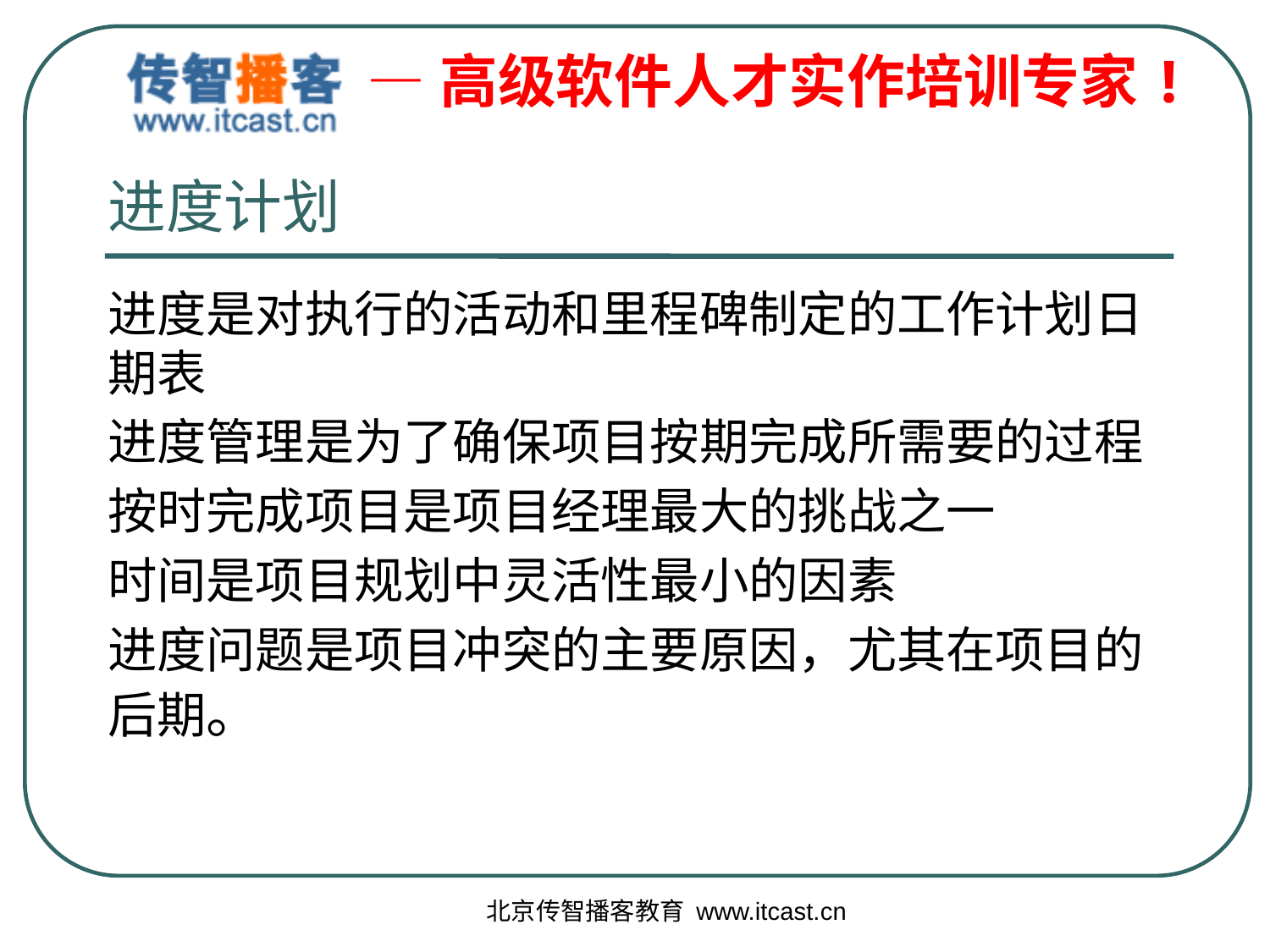

# 进度计划
进度是对执行的活动和里程碑制定的工作计划日期表
进度管理是为了确保项目按期完成所需要的过程
按时完成项目是项目经理最大的挑战之一
时间是项目规划中灵活性最小的因素
进度问题是项目冲突的主要原因，尤其在项目的后期。

北京传智播客教育 www.itcast.cn